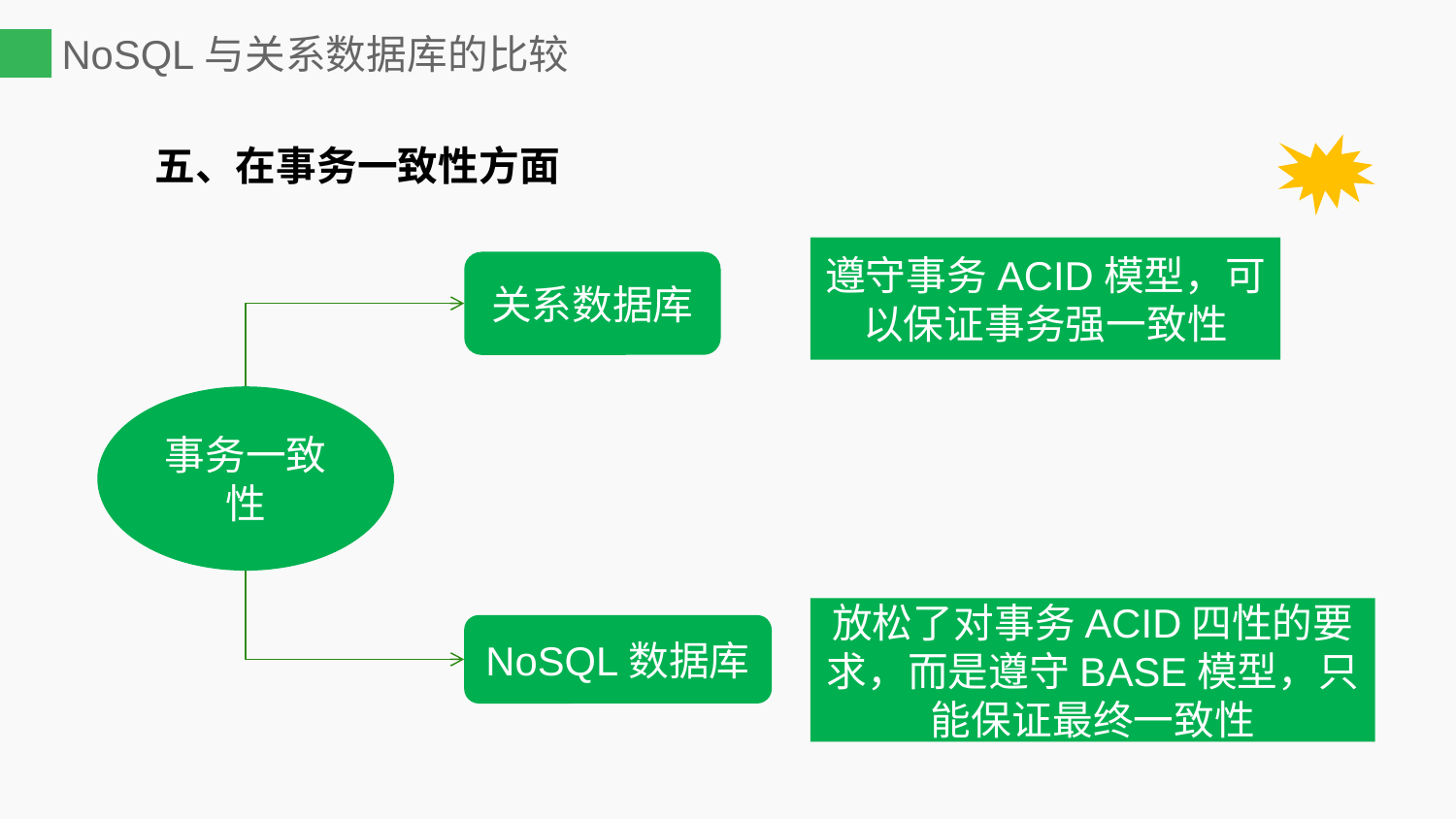

# NoSQL与关系数据库的比较
五、在事务一致性方面

遵守事务ACID模型，可以保证事务强一致性
关系数据库
事务一致性
放松了对事务ACID四性的要求，而是遵守BASE模型，只能保证最终一致性
NoSQL数据库